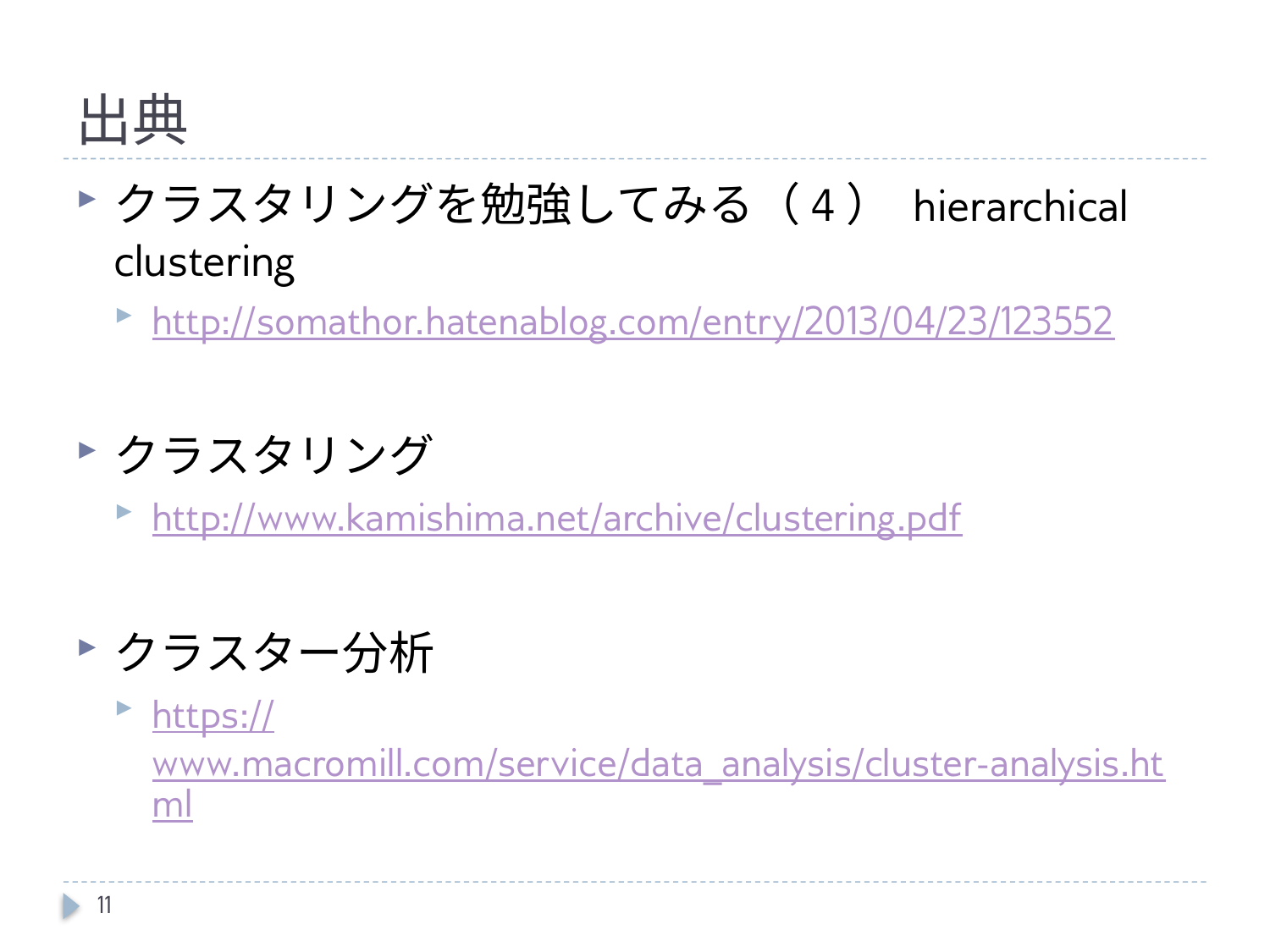

# 出典
クラスタリングを勉強してみる（4） hierarchical clustering
http://somathor.hatenablog.com/entry/2013/04/23/123552

クラスタリング
http://www.kamishima.net/archive/clustering.pdf

クラスター分析
https://www.macromill.com/service/data_analysis/cluster-analysis.html

11